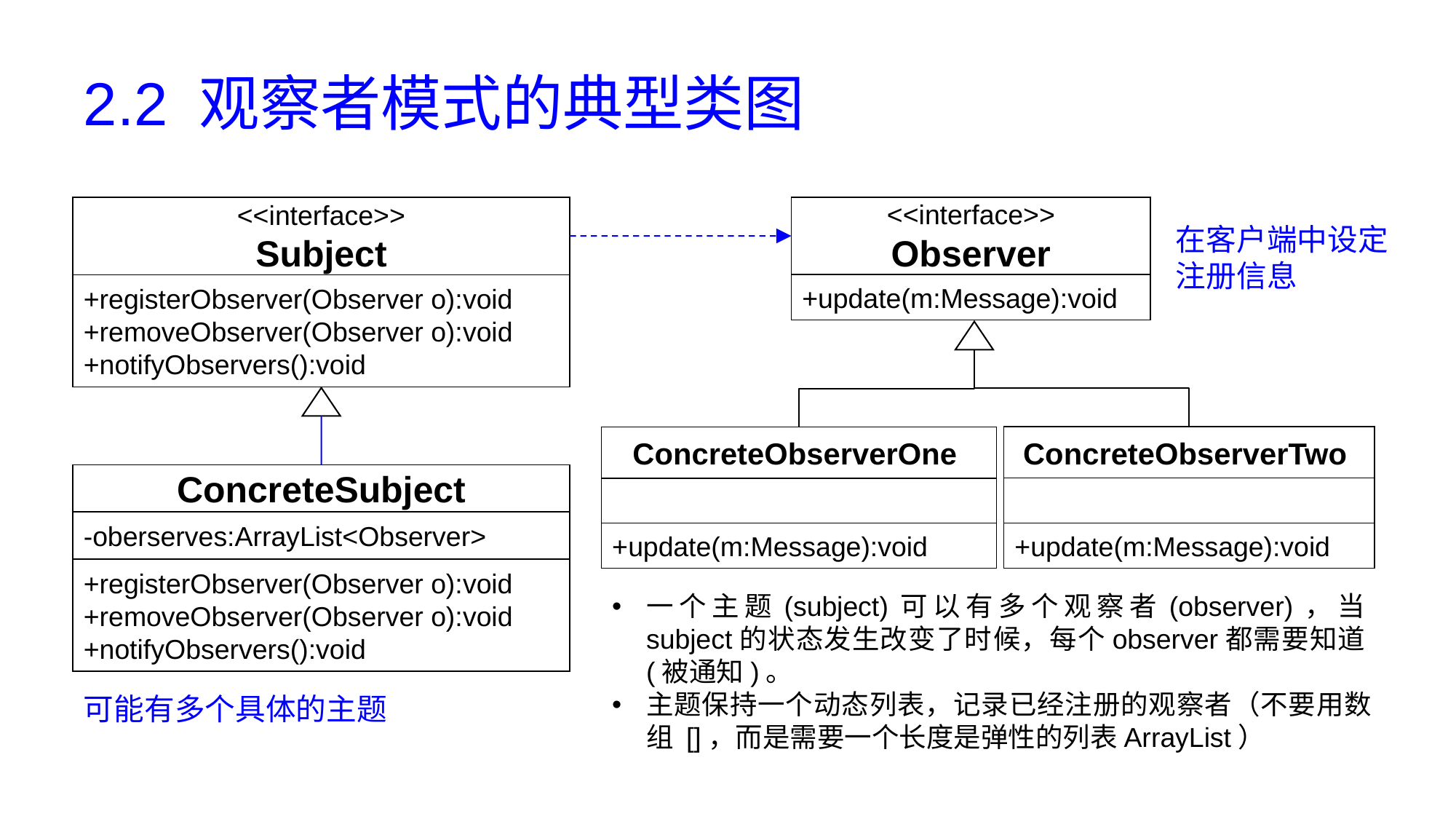

# 2.2 观察者模式的典型类图
<<interface>>
Subject
+registerObserver(Observer o):void
+removeObserver(Observer o):void
+notifyObservers():void
<<interface>>
Observer
+update(m:Message):void
在客户端中设定注册信息

ConcreteObserverTwo

+update(m:Message):void
ConcreteObserverOne

+update(m:Message):void
ConcreteSubject
+registerObserver(Observer o):void
+removeObserver(Observer o):void
+notifyObservers():void
-oberserves:ArrayList<Observer>
一个主题(subject)可以有多个观察者(observer)，当subject的状态发生改变了时候，每个observer都需要知道(被通知)。
主题保持一个动态列表，记录已经注册的观察者（不要用数组 []，而是需要一个长度是弹性的列表ArrayList）
可能有多个具体的主题
25